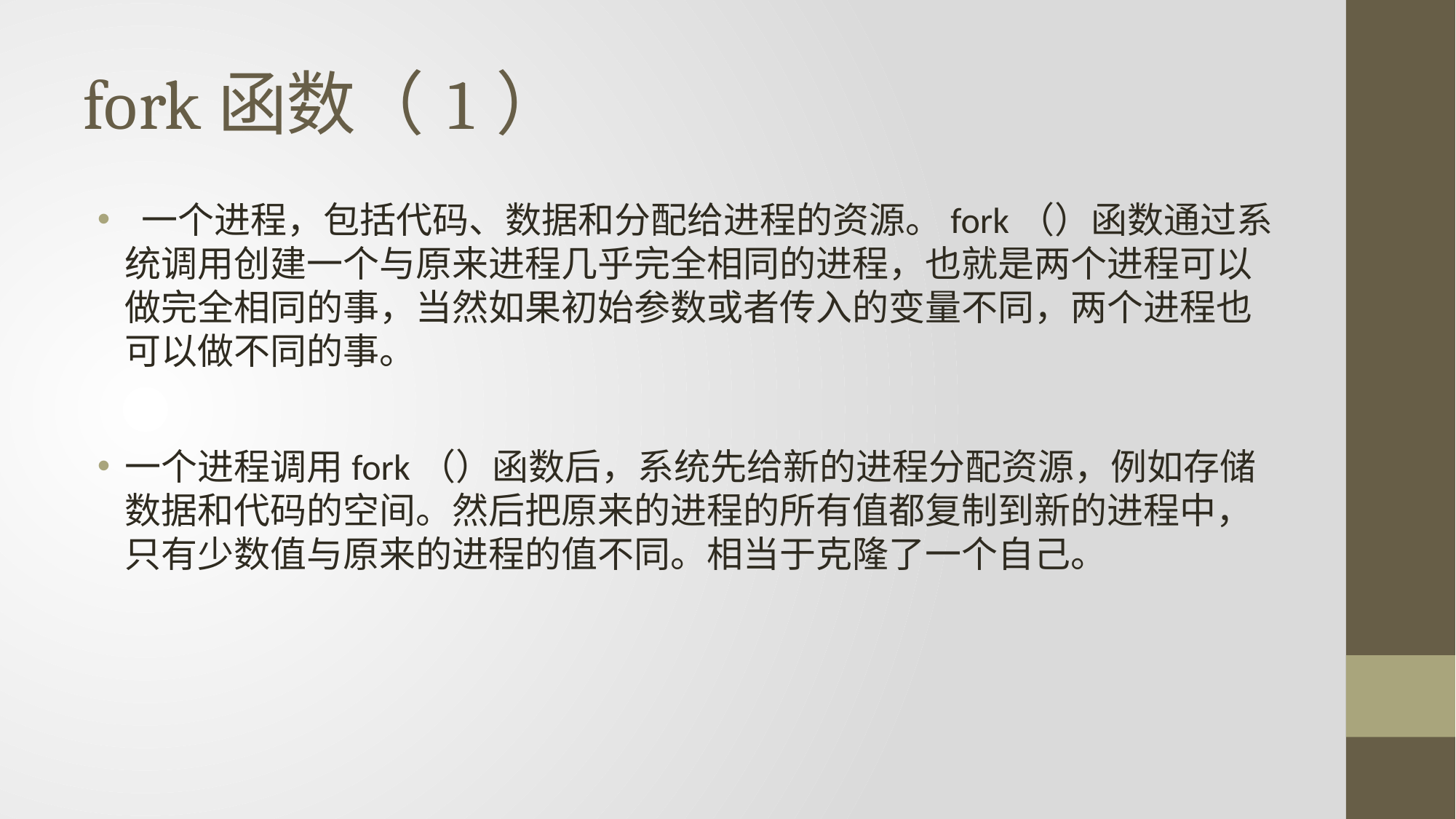

# fork函数（1）
 一个进程，包括代码、数据和分配给进程的资源。fork（）函数通过系统调用创建一个与原来进程几乎完全相同的进程，也就是两个进程可以做完全相同的事，当然如果初始参数或者传入的变量不同，两个进程也可以做不同的事。

一个进程调用fork（）函数后，系统先给新的进程分配资源，例如存储数据和代码的空间。然后把原来的进程的所有值都复制到新的进程中，只有少数值与原来的进程的值不同。相当于克隆了一个自己。